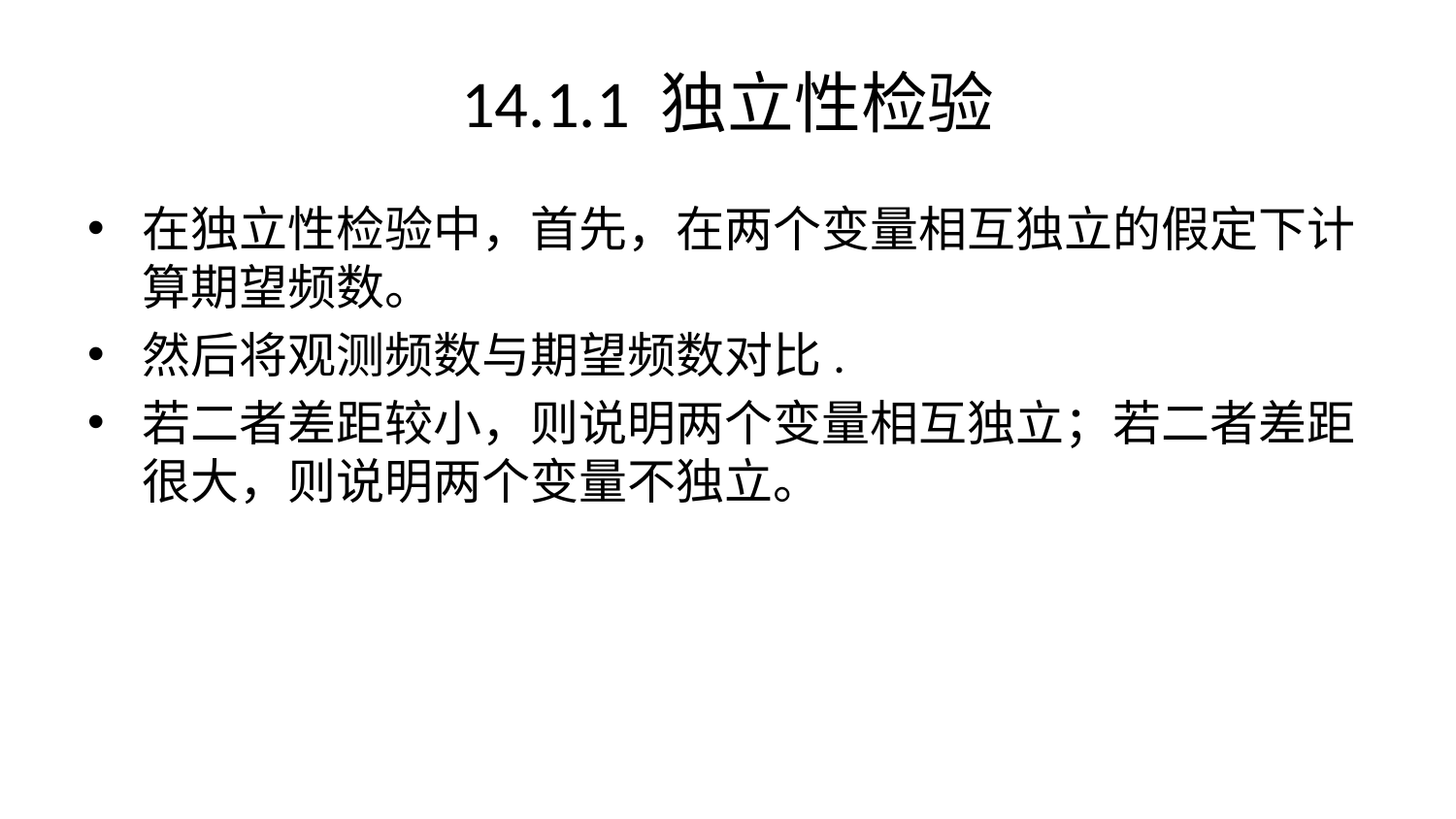

# 14.1.1 独立性检验
在独立性检验中，首先，在两个变量相互独立的假定下计算期望频数。
然后将观测频数与期望频数对比.
若二者差距较小，则说明两个变量相互独立；若二者差距很大，则说明两个变量不独立。